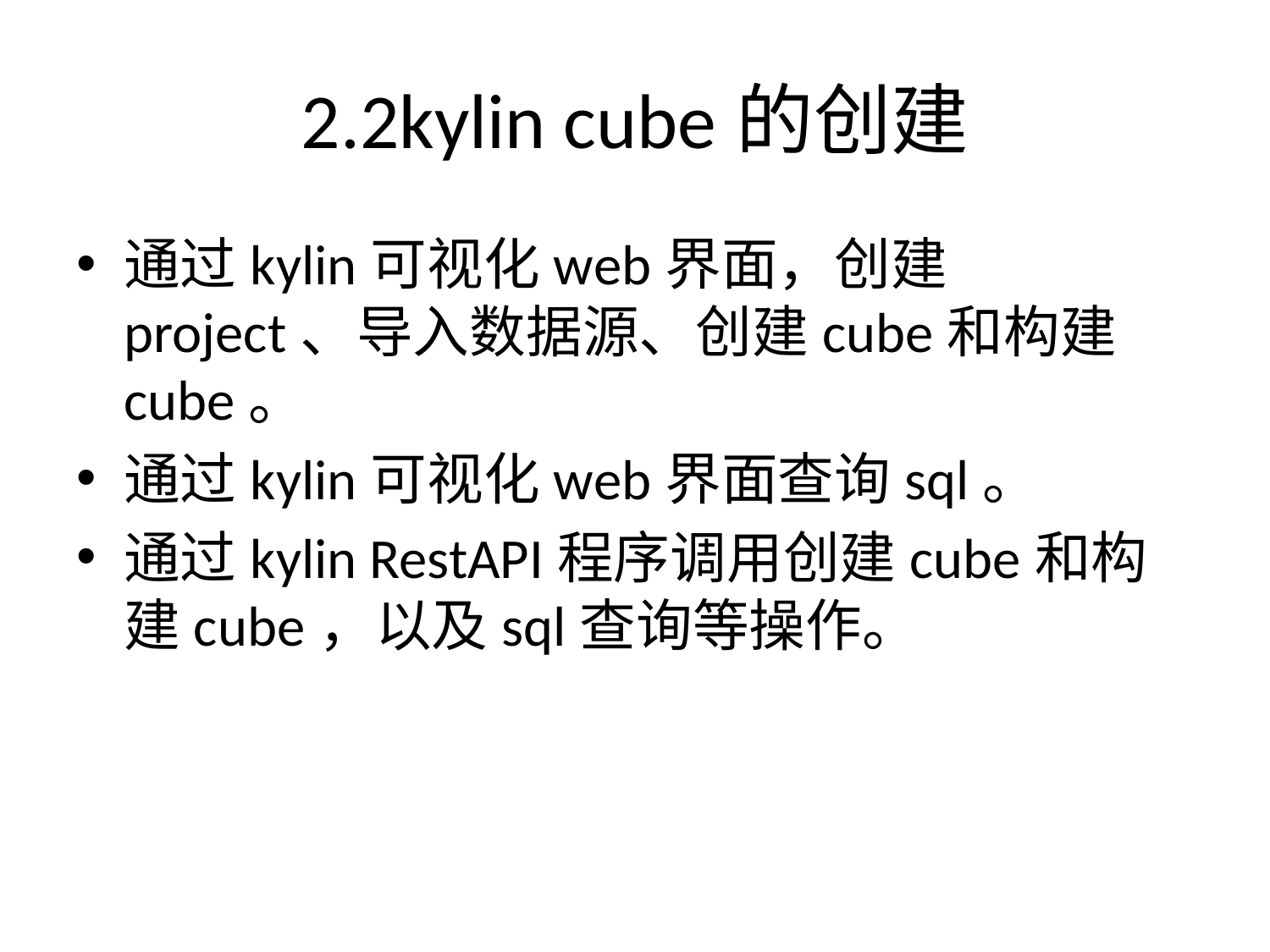

# 2.2kylin cube的创建
通过kylin可视化web界面，创建project、导入数据源、创建cube和构建cube。
通过kylin可视化web界面查询sql。
通过kylin RestAPI程序调用创建cube和构建cube，以及sql查询等操作。